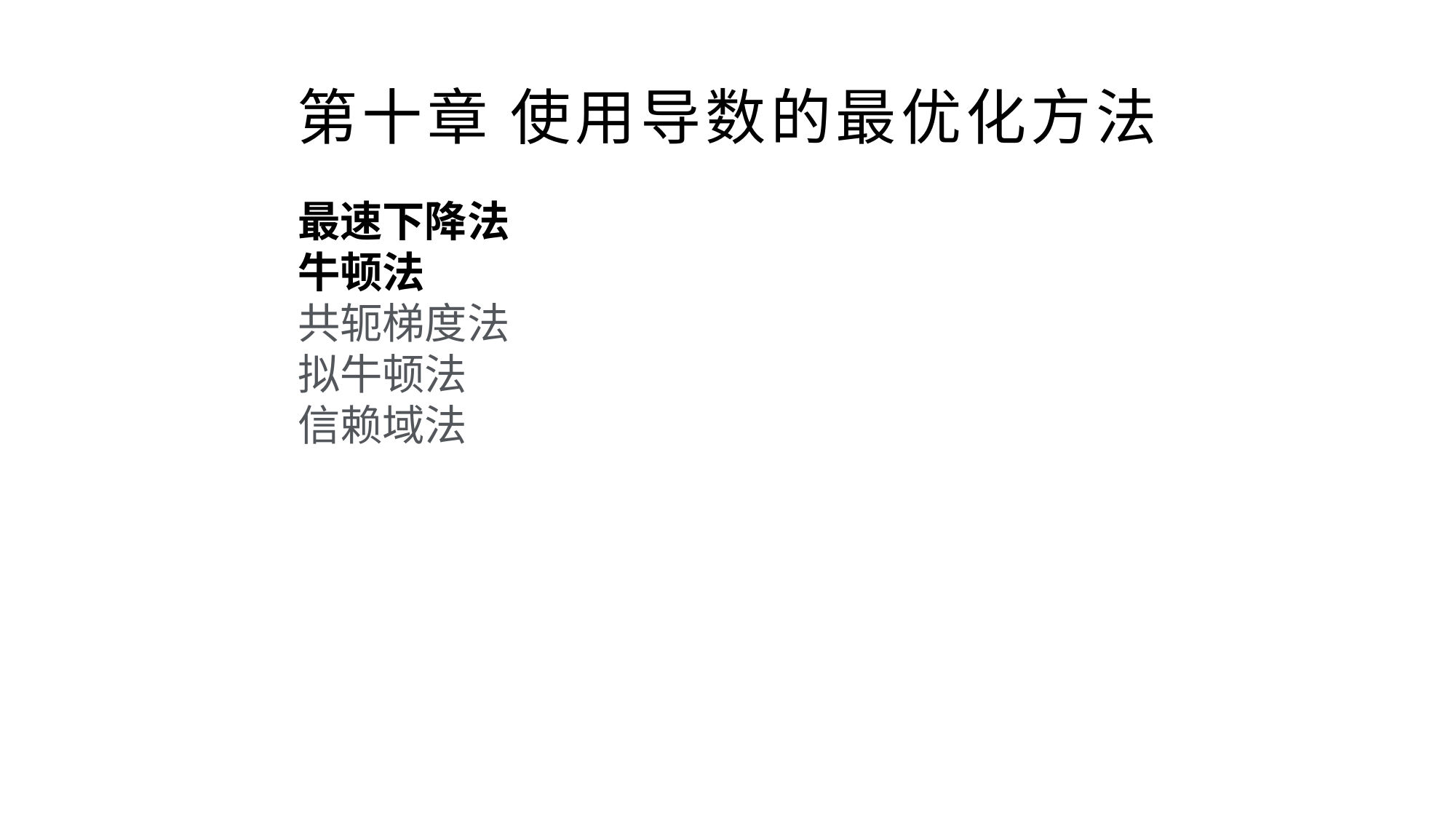

# 第十章 使用导数的最优化方法
最速下降法
牛顿法
共轭梯度法
拟牛顿法
信赖域法